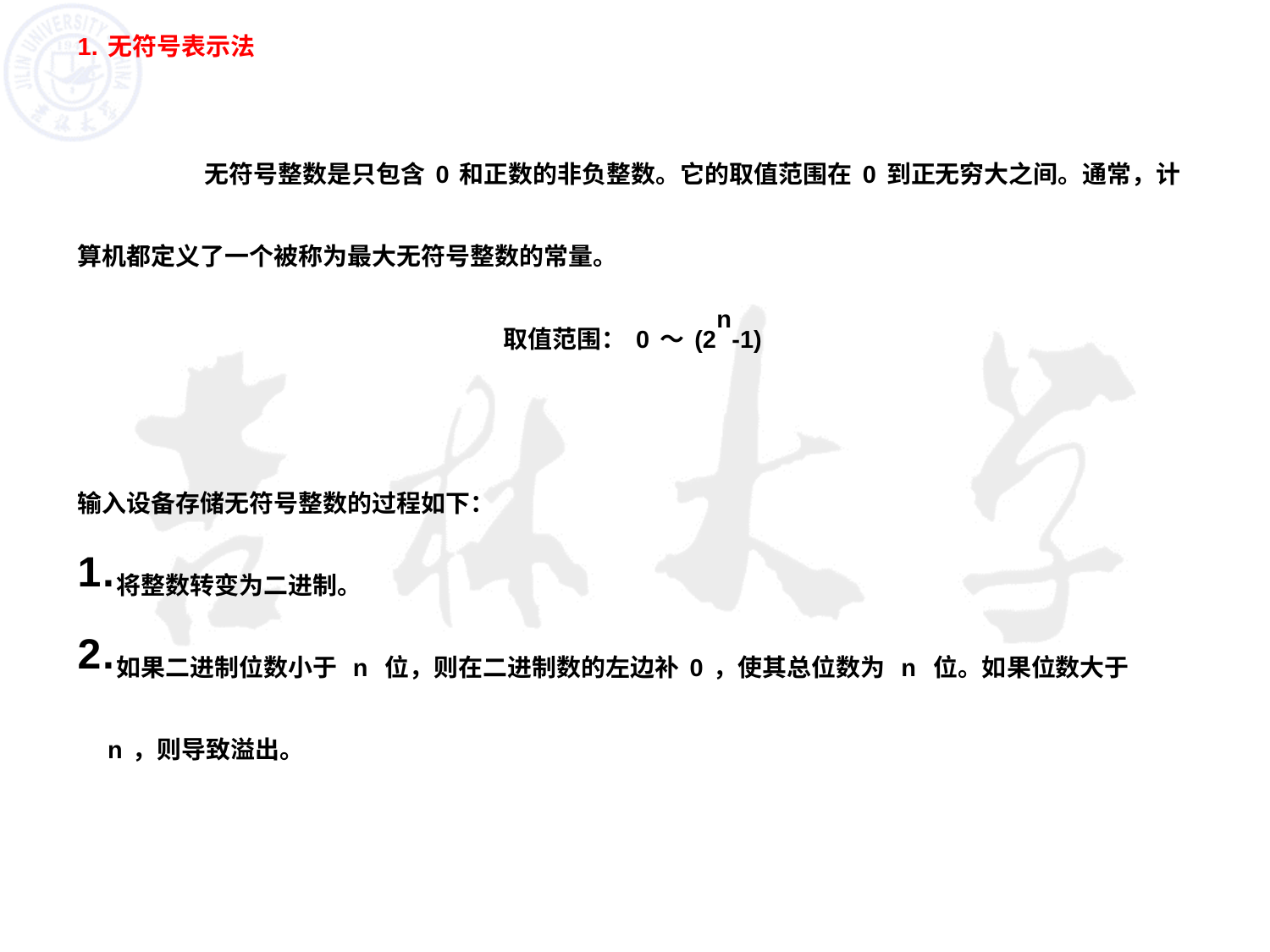

1.无符号表示法
	无符号整数是只包含0和正数的非负整数。它的取值范围在0到正无穷大之间。通常，计算机都定义了一个被称为最大无符号整数的常量。
取值范围：0～(2n-1)

输入设备存储无符号整数的过程如下：
将整数转变为二进制。
如果二进制位数小于 n 位，则在二进制数的左边补0，使其总位数为 n 位。如果位数大于 n，则导致溢出。